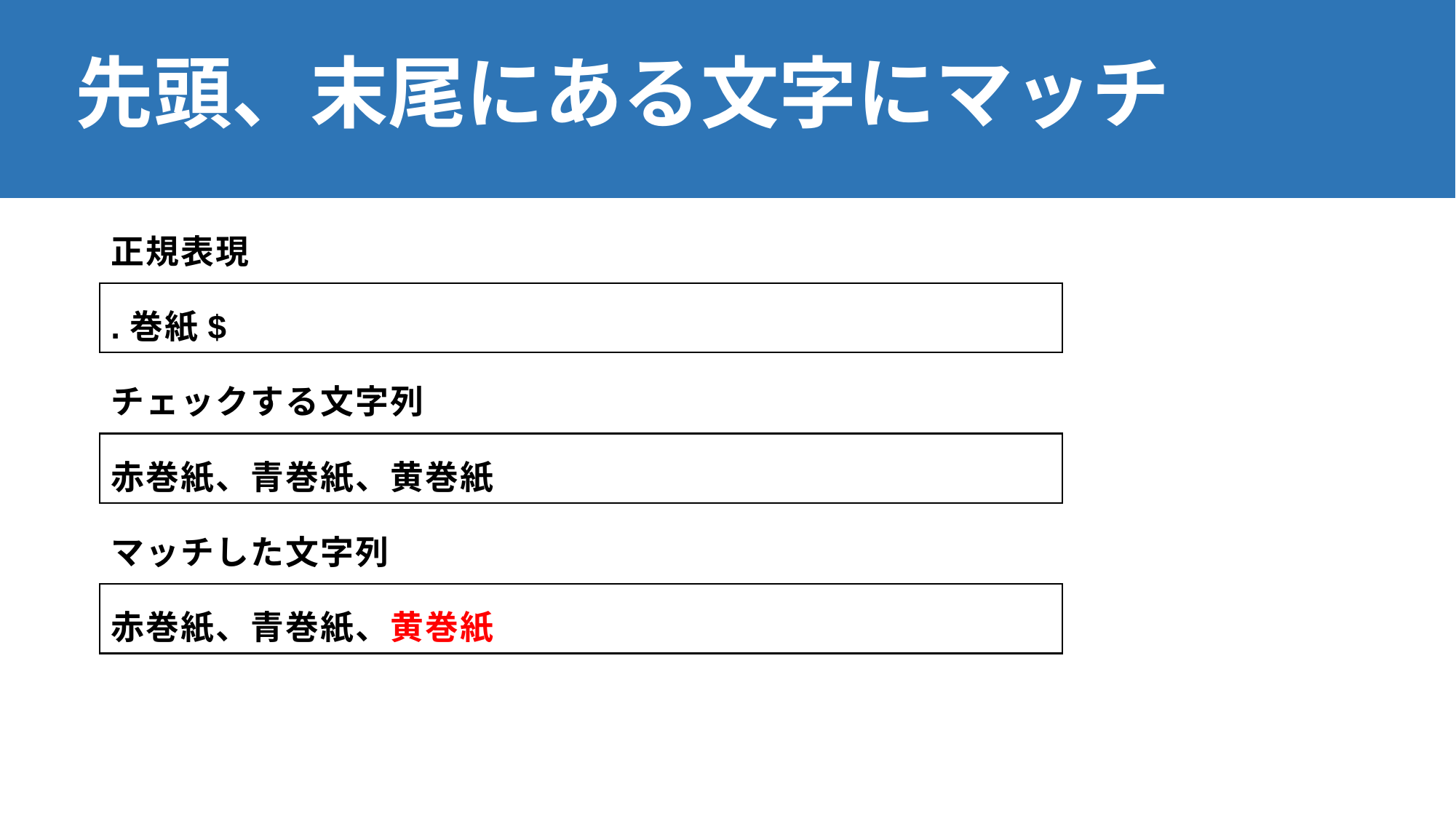

# 先頭、末尾にある文字にマッチ
正規表現
.巻紙$
チェックする文字列
赤巻紙、青巻紙、黄巻紙
マッチした文字列
赤巻紙、青巻紙、黄巻紙